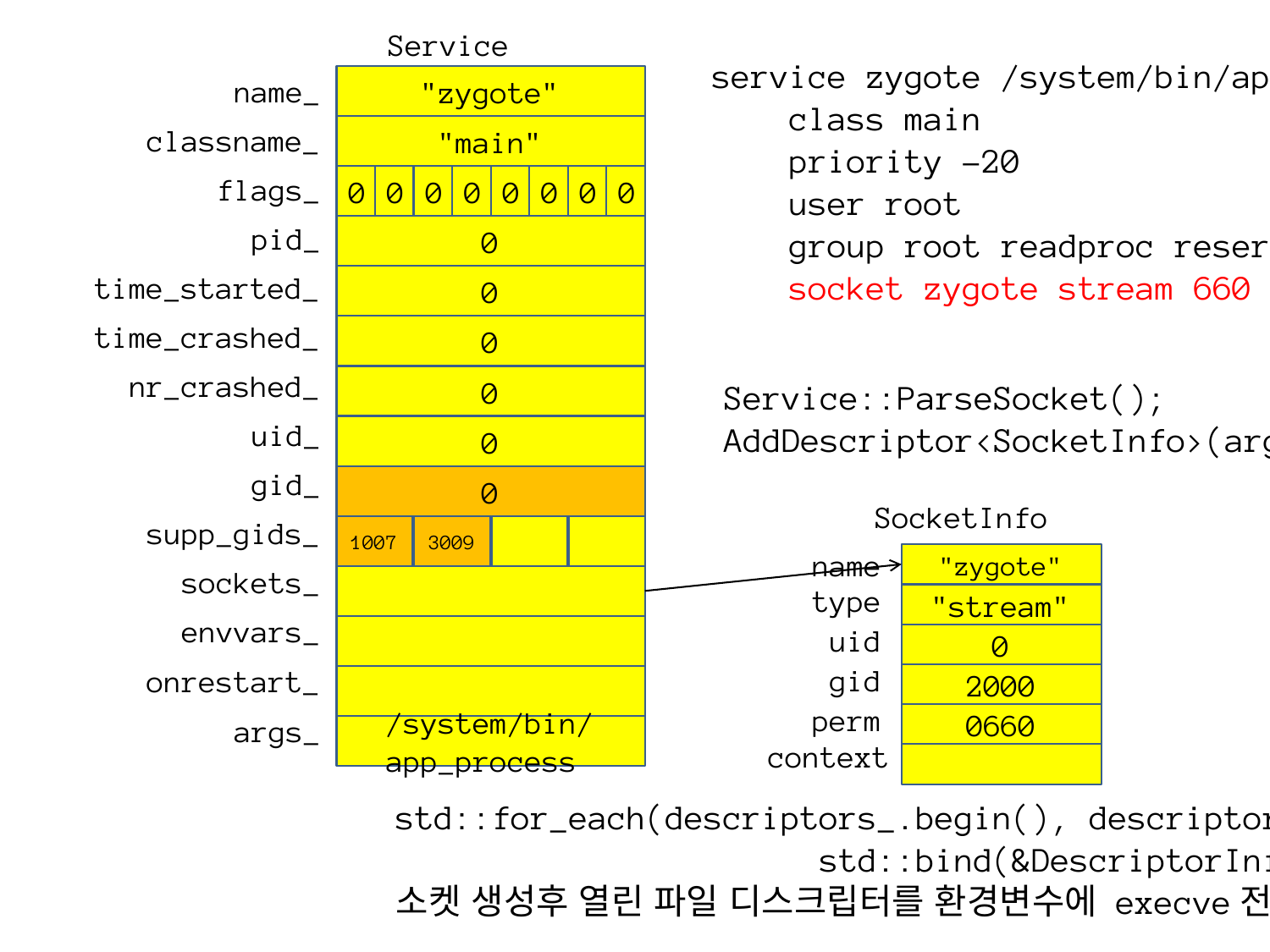

Service
service zygote /system/bin/app_process -Xzygote /system/bin --zygote --start-system-server
    class main
    priority -20
    user root
    group root readproc reserved_disk
    socket zygote stream 660 root system

name_
"zygote"
classname_
"main"
flags_
0
0
0
0
0
0
0
0
pid_
0
time_started_
0
time_crashed_
0
nr_crashed_
0
Service::ParseSocket();
AddDescriptor<SocketInfo>(args);
uid_
0
gid_
0
SocketInfo
supp_gids_
1007
3009

name
"zygote"
sockets_

type
"stream"
envvars_
uid

0
gid
onrestart_
2000

perm
args_
0660
/system/bin/app_process
context

std::for_each(descriptors_.begin(), descriptors_.end(),
                      std::bind(&DescriptorInfo::CreateAndPublish, std::placeholders::_1, scon));
소켓 생성후 열린 파일 디스크립터를 환경변수에 execve전에 세팅한다.